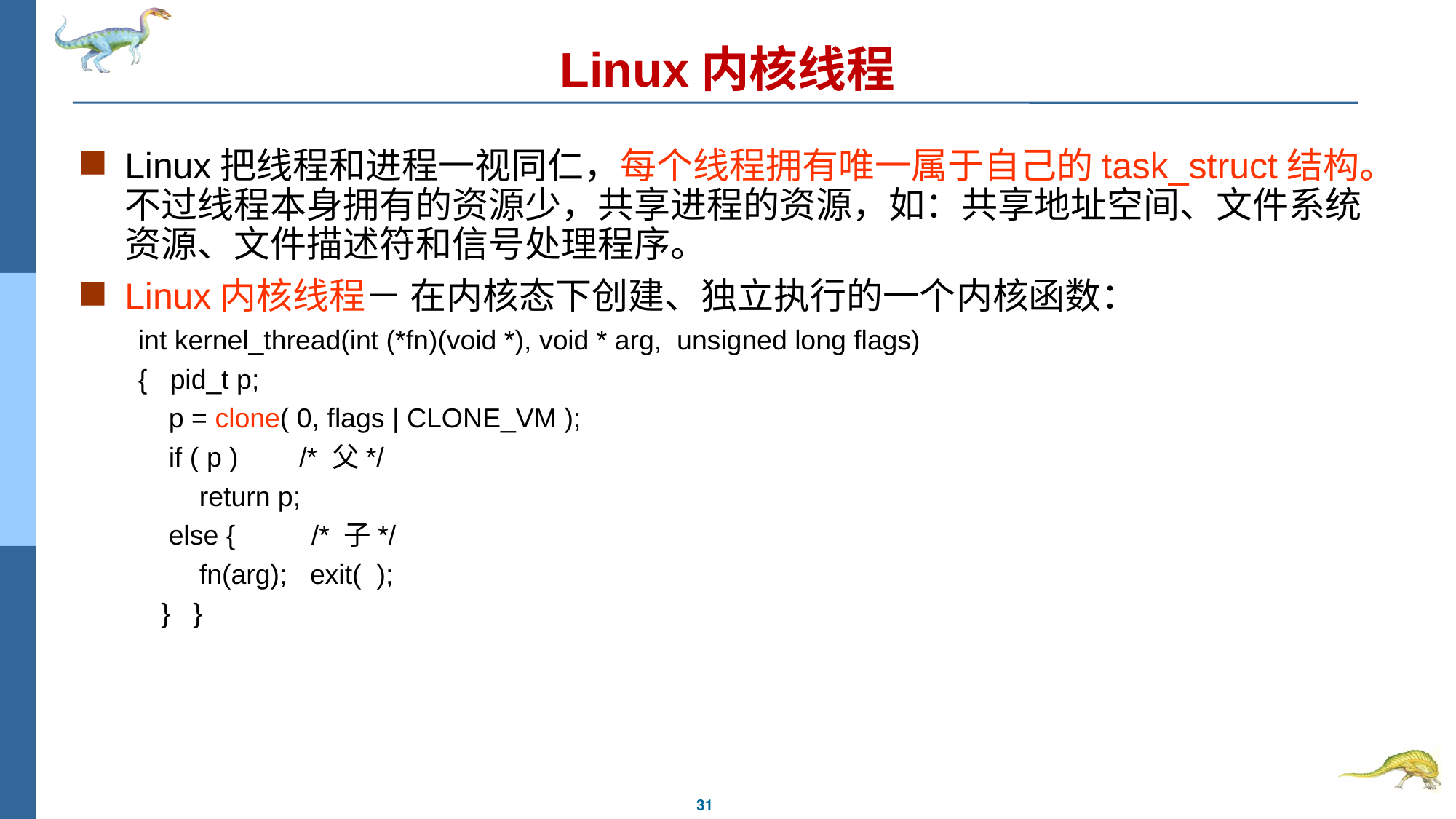

# Linux内核线程
Linux把线程和进程一视同仁，每个线程拥有唯一属于自己的task_struct结构。不过线程本身拥有的资源少，共享进程的资源，如：共享地址空间、文件系统资源、文件描述符和信号处理程序。
Linux内核线程－ 在内核态下创建、独立执行的一个内核函数：
int kernel_thread(int (*fn)(void *), void * arg,  unsigned long flags)
{   pid_t p;
    p = clone( 0, flags | CLONE_VM );
    if ( p )        /* 父*/
        return p;
    else {          /* 子*/
        fn(arg);   exit(  );
   }   }